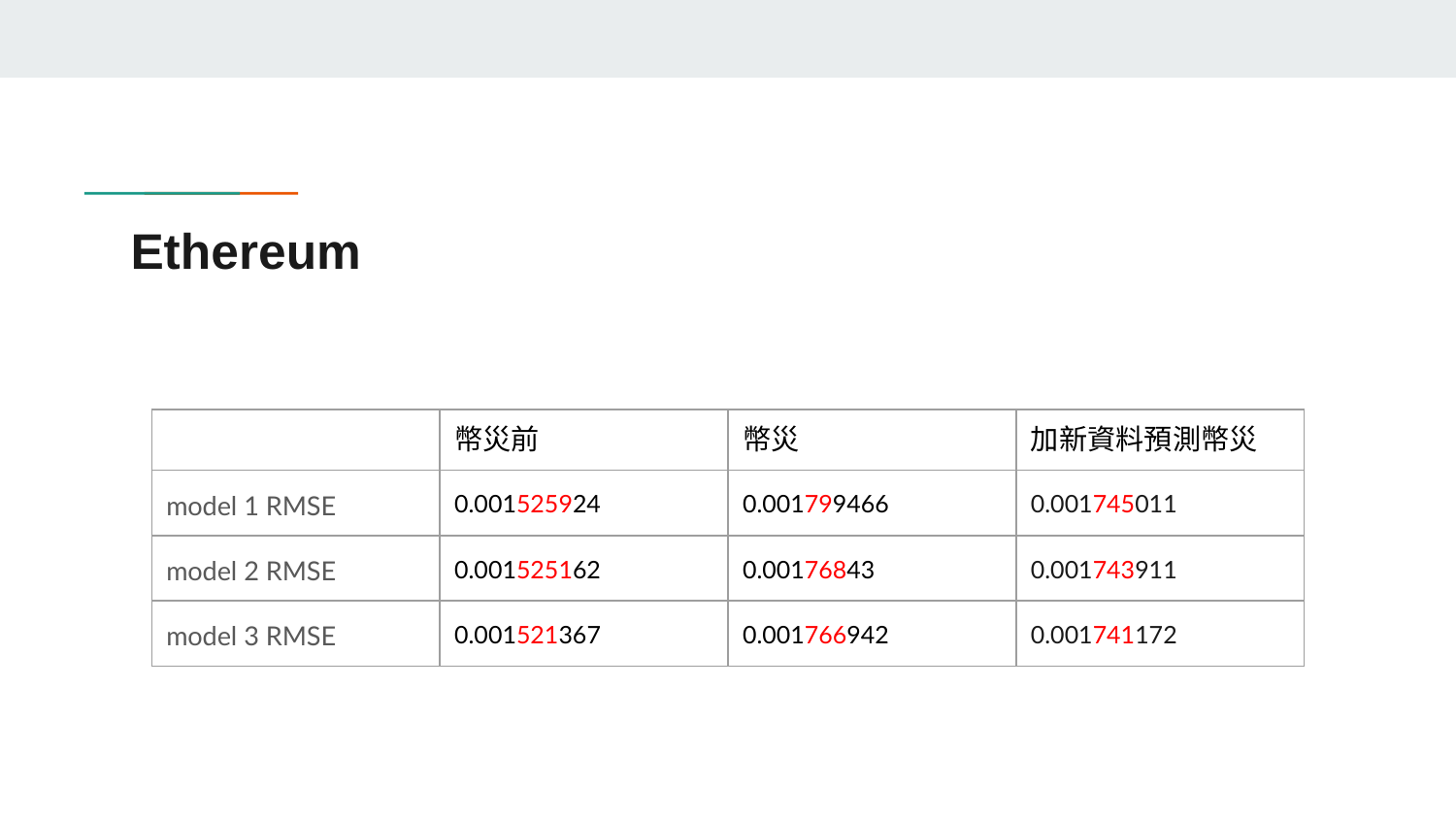

# Ethereum
|  | 幣災前 | 幣災 | 加新資料預測幣災 |
| --- | --- | --- | --- |
| model 1 RMSE | 0.001525924 | 0.001799466 | 0.001745011 |
| model 2 RMSE | 0.001525162 | 0.00176843 | 0.001743911 |
| model 3 RMSE | 0.001521367 | 0.001766942 | 0.001741172 |